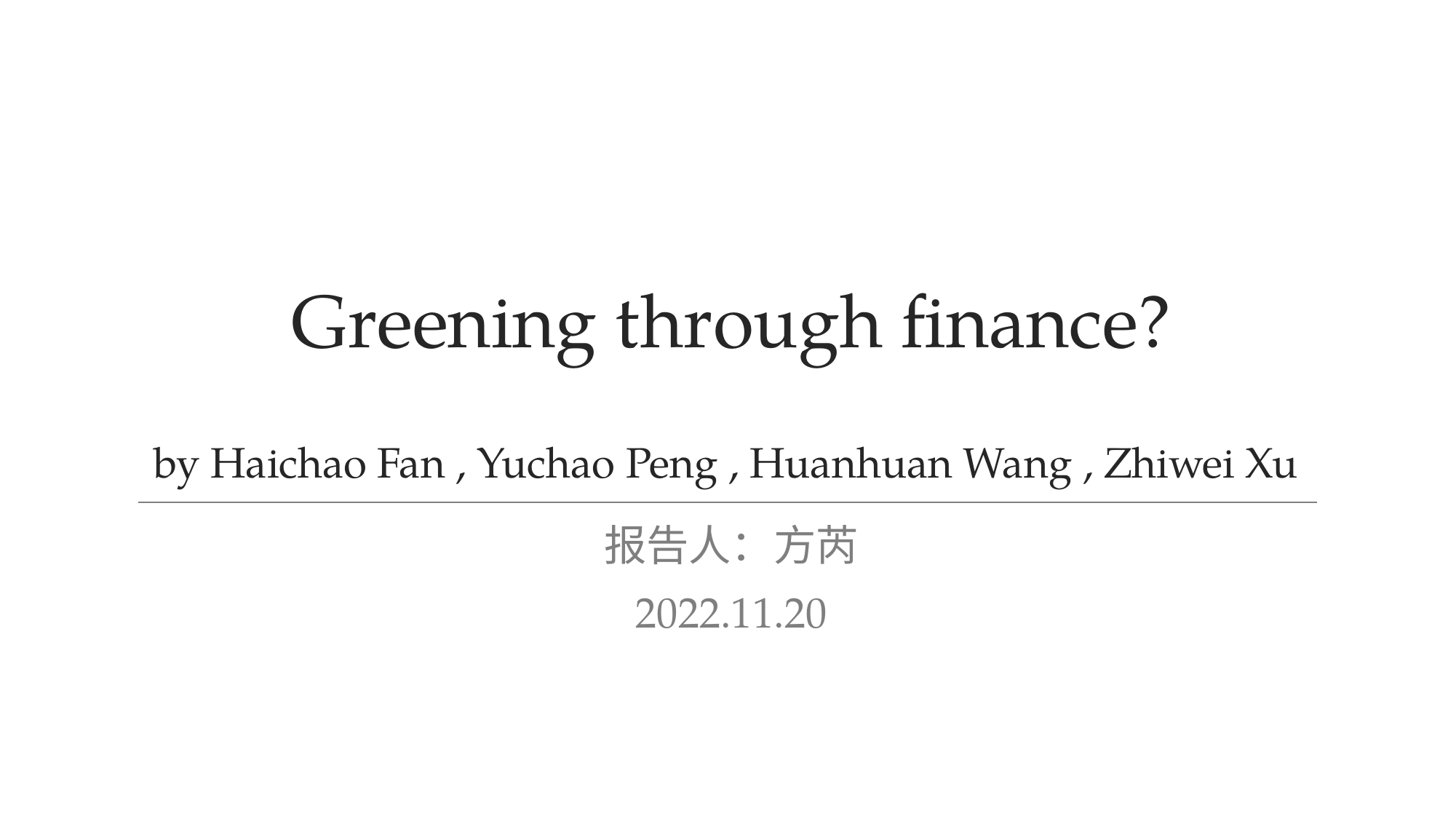

# Greening through finance? by Haichao Fan , Yuchao Peng , Huanhuan Wang , Zhiwei Xu
报告人：方芮
2022.11.20